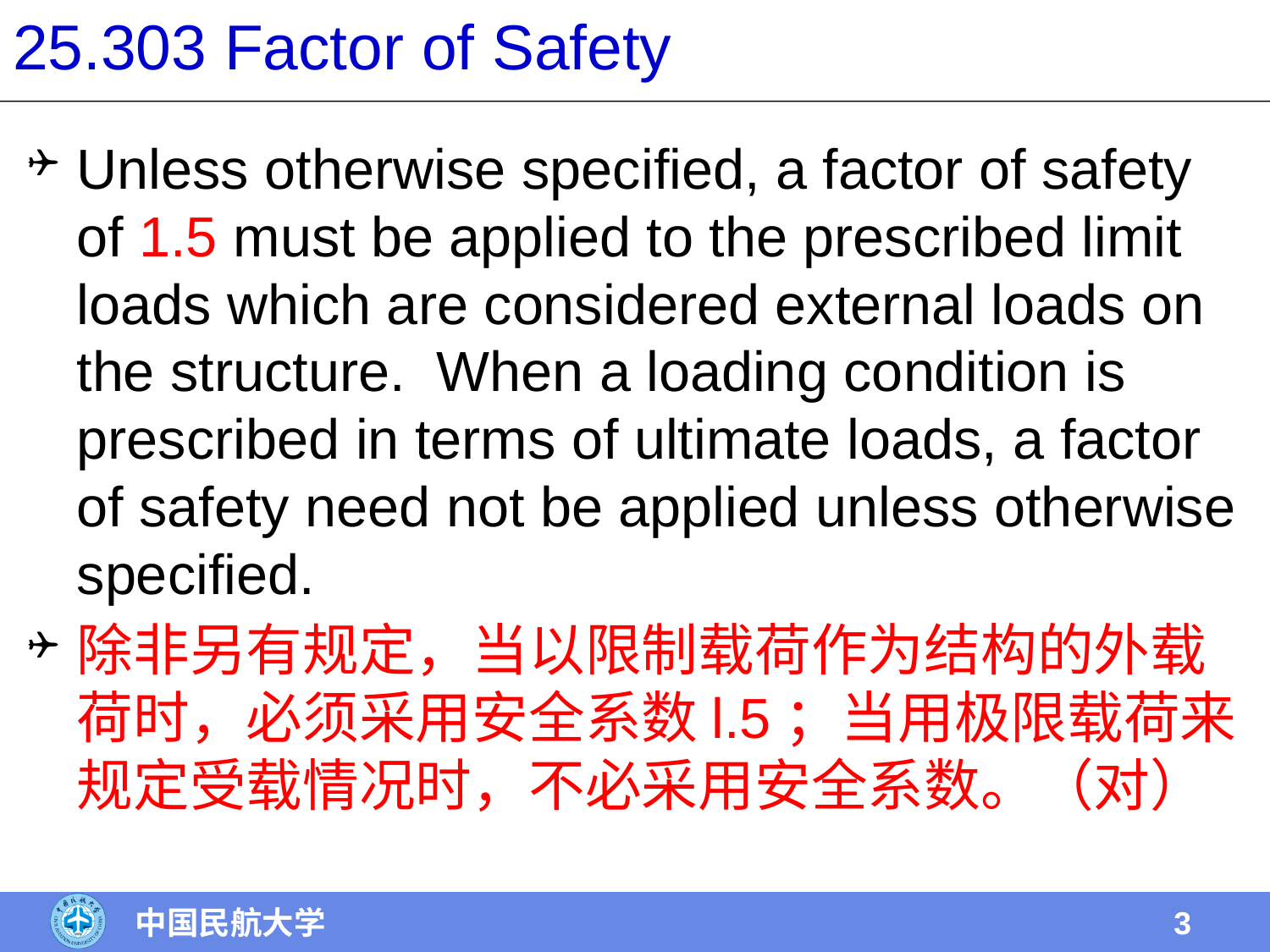

# 25.303 Factor of Safety
Unless otherwise specified, a factor of safety of 1.5 must be applied to the prescribed limit loads which are considered external loads on the structure.  When a loading condition is prescribed in terms of ultimate loads, a factor of safety need not be applied unless otherwise specified.
除非另有规定，当以限制载荷作为结构的外载荷时，必须采用安全系数l.5；当用极限载荷来规定受载情况时，不必采用安全系数。（对）